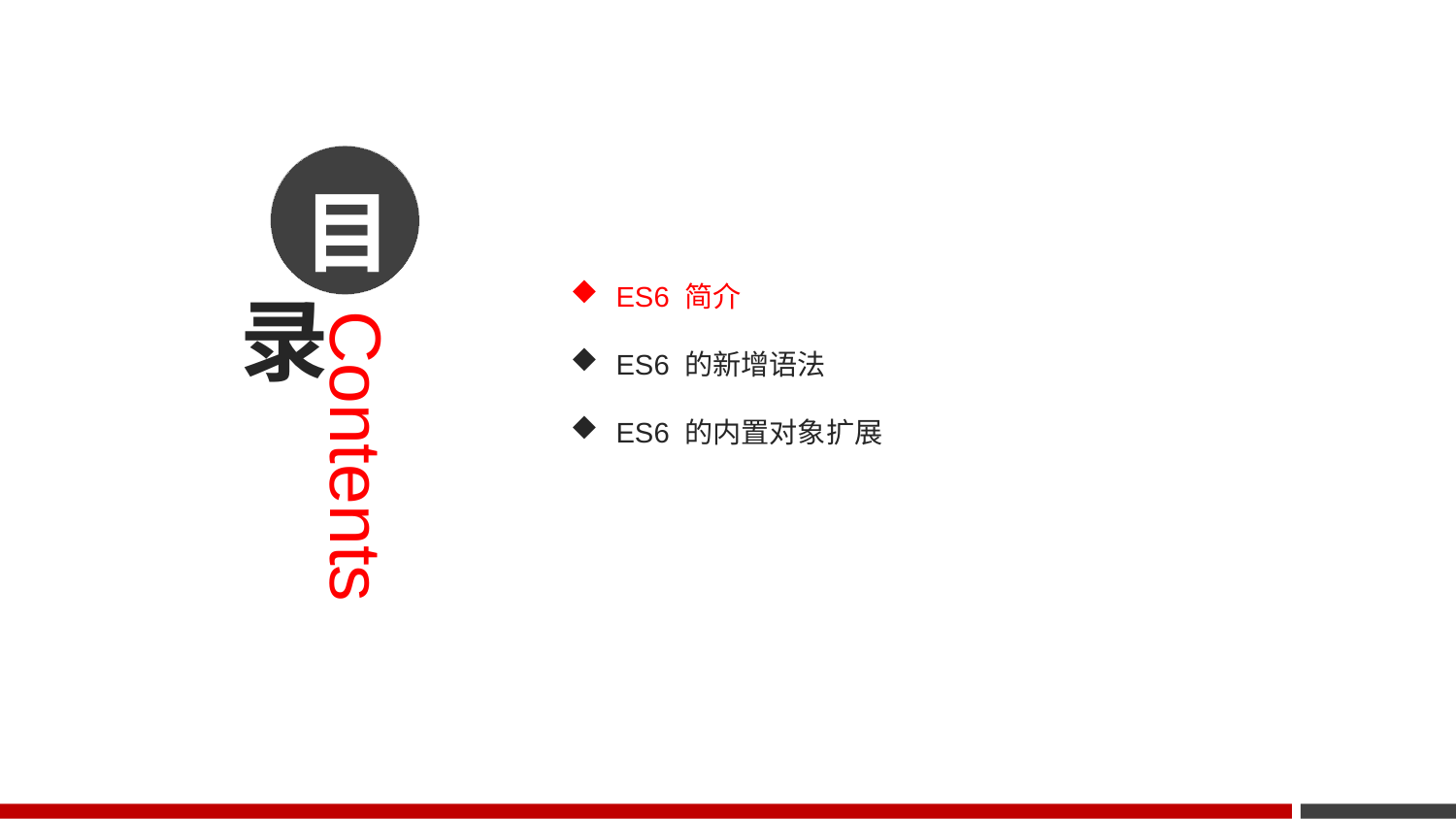

目
ES6 简介
ES6 的新增语法
ES6 的内置对象扩展
录
Contents